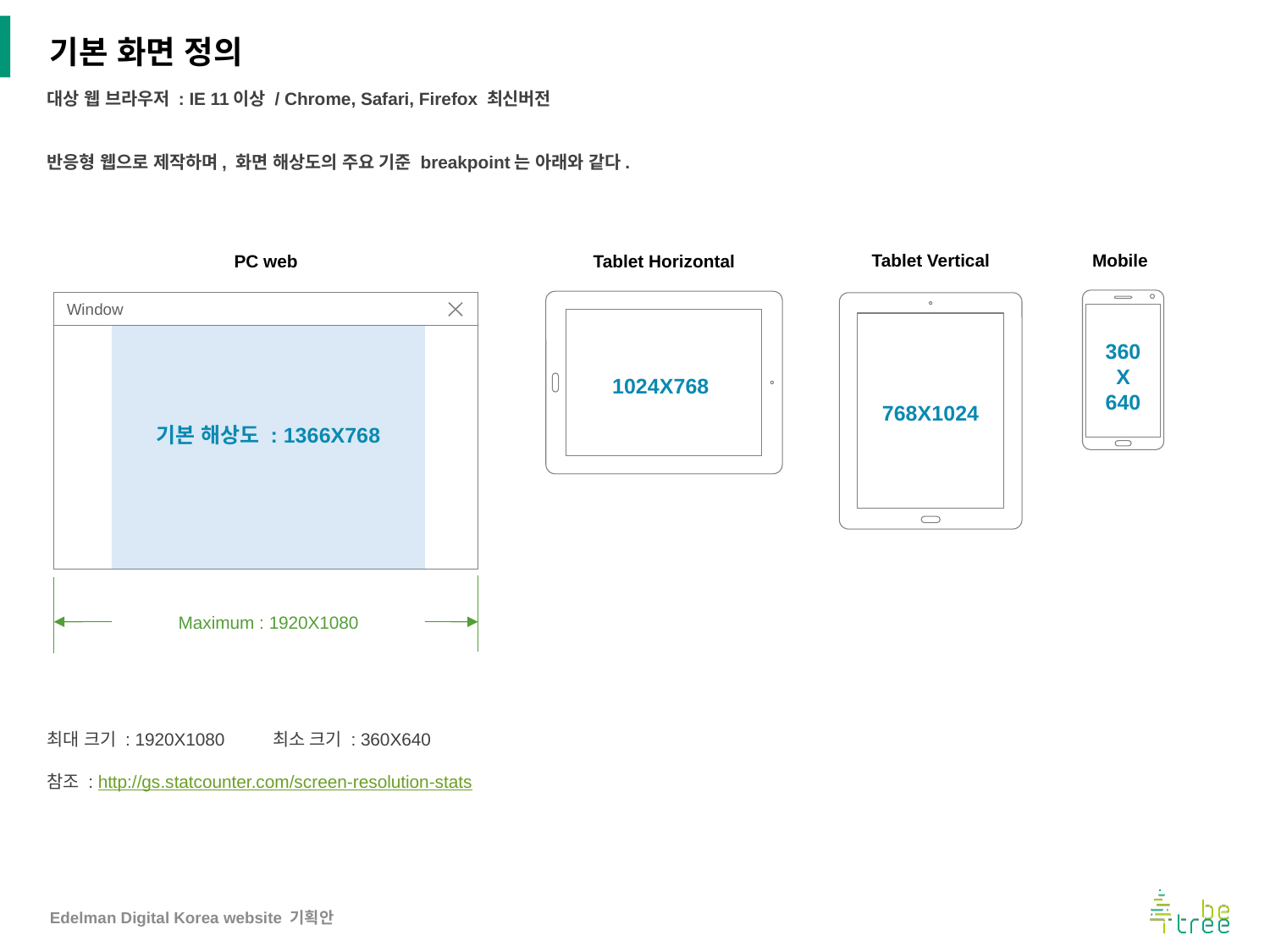

# 기본 화면 정의
대상 웹 브라우저 : IE 11이상 / Chrome, Safari, Firefox 최신버전

반응형 웹으로 제작하며, 화면 해상도의 주요 기준 breakpoint는 아래와 같다.
Mobile
Tablet Vertical
Tablet Horizontal
PC web

Window

360
X
640
1024X768
768X1024
기본 해상도 : 1366X768
Maximum : 1920X1080
최대 크기 : 1920X1080         최소 크기 : 360X640

참조 : http://gs.statcounter.com/screen-resolution-stats
Edelman Digital Korea website 기획안